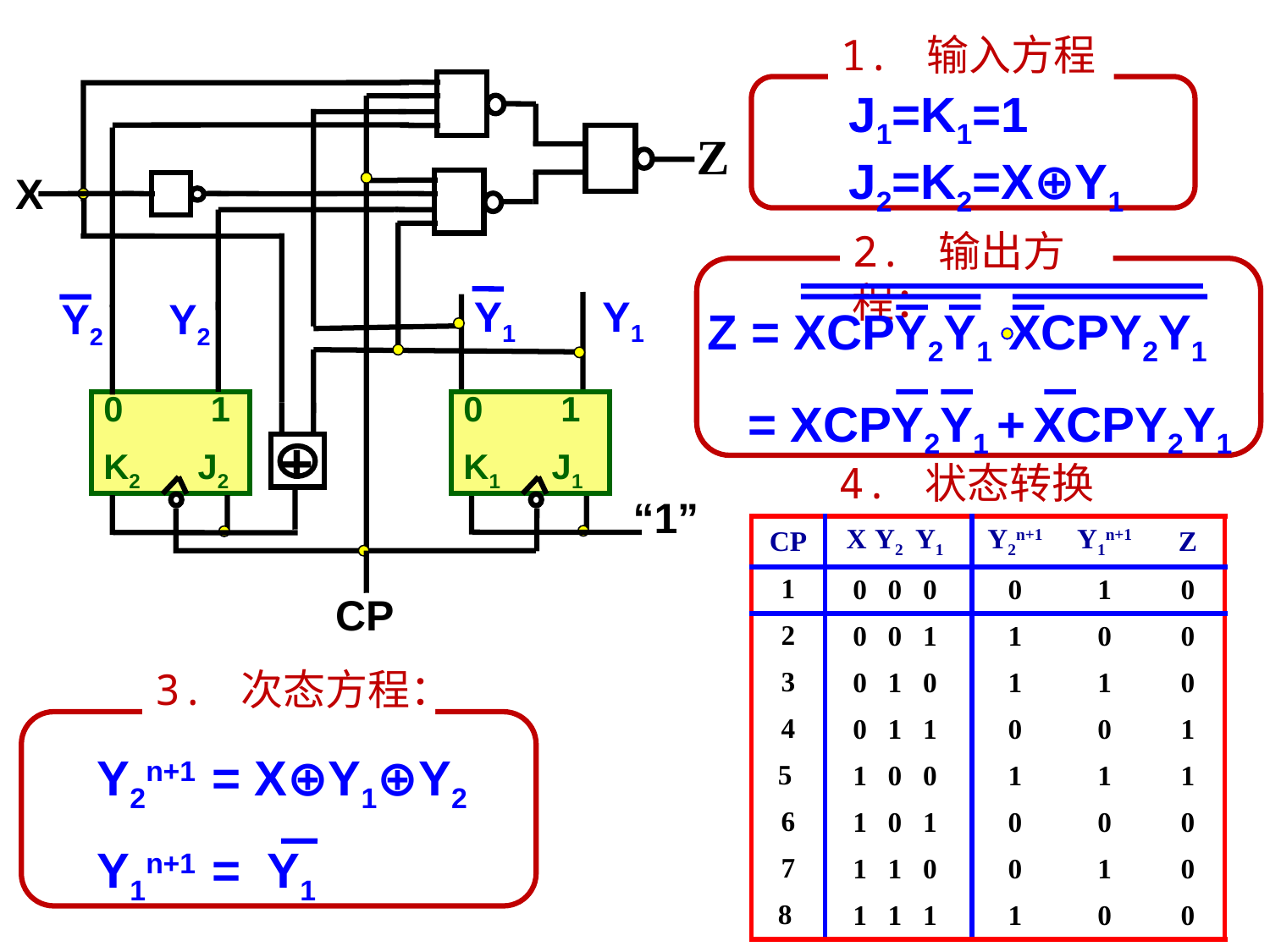

1. 输入方程

Z

X

Y1
Y1
Y2
Y2

 0         1
 K2          J2

 0        1
 K1         J1

+
“1”

CP

J1=K1=1     J2=K2=X⊕Y1
2. 输出方程：

Z = XCPY2Y1  XCPY2Y1
     = XCPY2Y1 + XCPY2Y1

4. 状态转换表：
| CP | X Y2 Y1 | Y2n+1 | Y1n+1 | Z |
| --- | --- | --- | --- | --- |
| 1 | 0 0 0 | 0 | 1 | 0 |
| 2 | 0 0 1 | 1 | 0 | 0 |
| 3 | 0 1 0 | 1 | 1 | 0 |
| 4 | 0 1 1 | 0 | 0 | 1 |
| 5 | 1 0 0 | 1 | 1 | 1 |
| 6 | 1 0 1 | 0 | 0 | 0 |
| 7 | 1 1 0 | 0 | 1 | 0 |
| 8 | 1 1 1 | 1 | 0 | 0 |
3. 次态方程：

Y2n+1  = X⊕Y1⊕Y2
Y1n+1  =  Y1